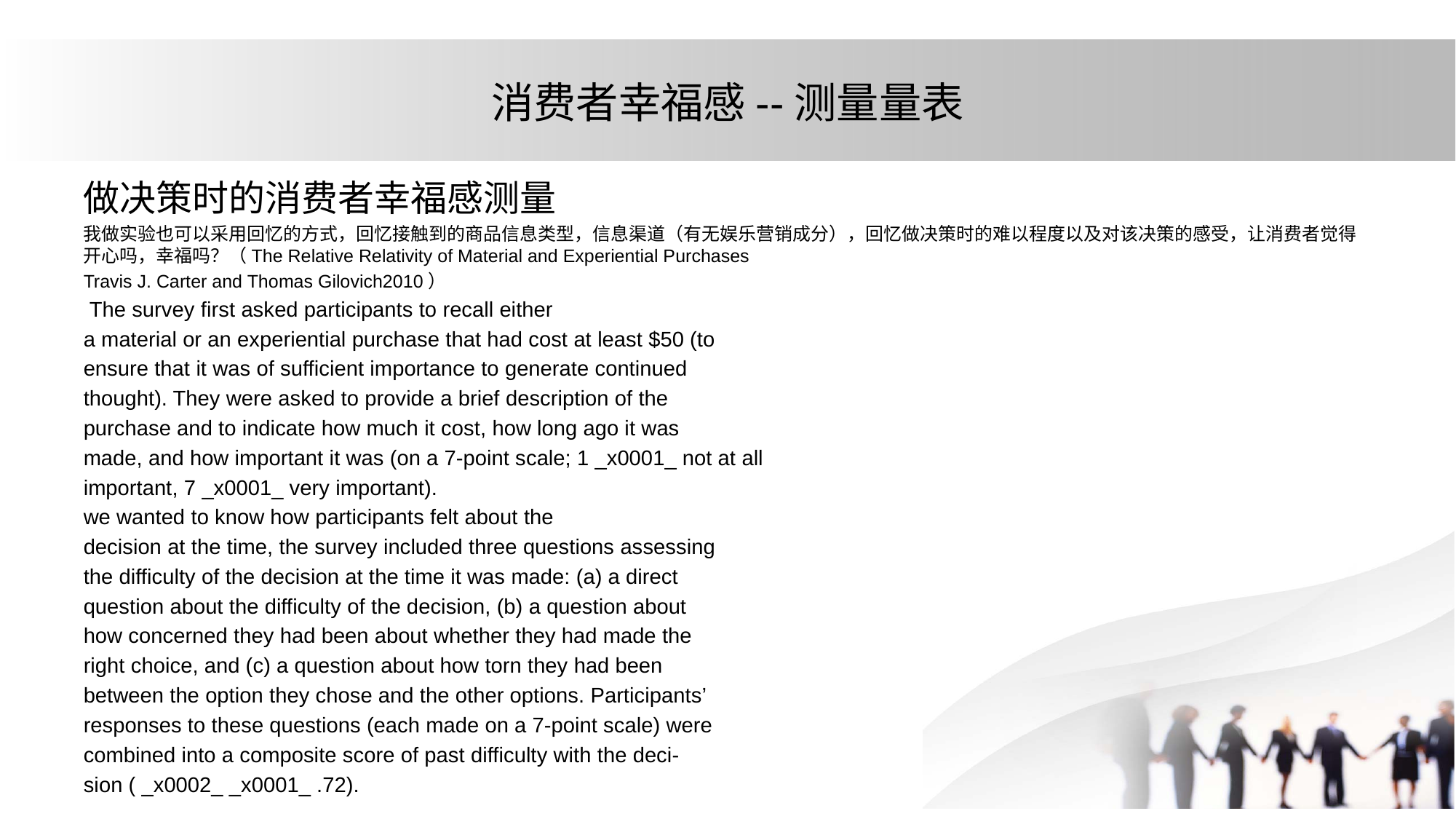

# 消费者幸福感--测量量表
做决策时的消费者幸福感测量
我做实验也可以采用回忆的方式，回忆接触到的商品信息类型，信息渠道（有无娱乐营销成分），回忆做决策时的难以程度以及对该决策的感受，让消费者觉得开心吗，幸福吗？（The Relative Relativity of Material and Experiential Purchases
Travis J. Carter and Thomas Gilovich2010）
 The survey first asked participants to recall either
a material or an experiential purchase that had cost at least $50 (to
ensure that it was of sufficient importance to generate continued
thought). They were asked to provide a brief description of the
purchase and to indicate how much it cost, how long ago it was
made, and how important it was (on a 7-point scale; 1 _x0001_ not at all
important, 7 _x0001_ very important).
we wanted to know how participants felt about the
decision at the time, the survey included three questions assessing
the difficulty of the decision at the time it was made: (a) a direct
question about the difficulty of the decision, (b) a question about
how concerned they had been about whether they had made the
right choice, and (c) a question about how torn they had been
between the option they chose and the other options. Participants’
responses to these questions (each made on a 7-point scale) were
combined into a composite score of past difficulty with the deci-
sion ( _x0002_ _x0001_ .72).